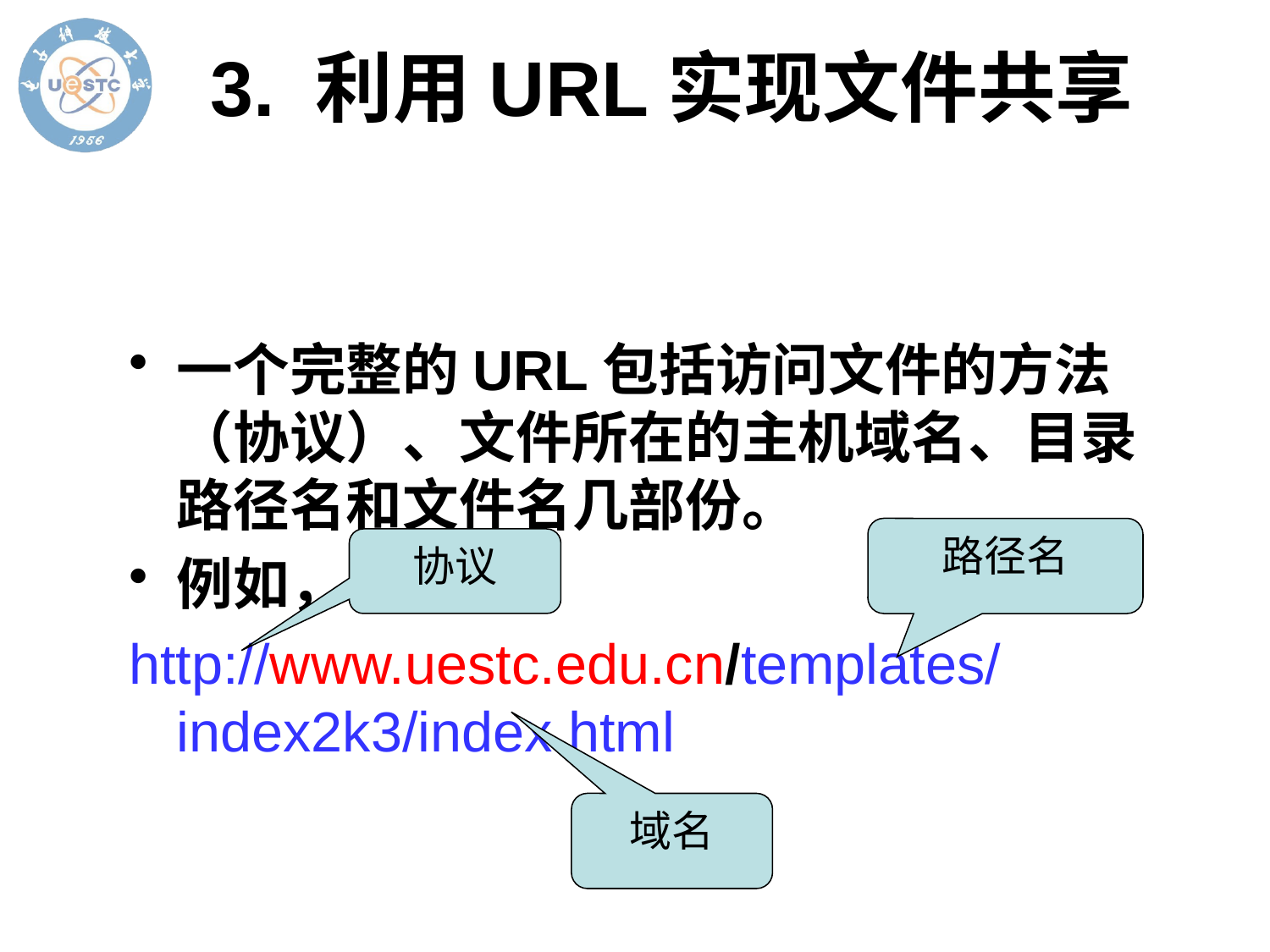

# 3. 利用URL实现文件共享
一个完整的URL包括访问文件的方法（协议）、文件所在的主机域名、目录路径名和文件名几部份。
例如，
http://www.uestc.edu.cn/templates/index2k3/index.html

路径名
协议
域名